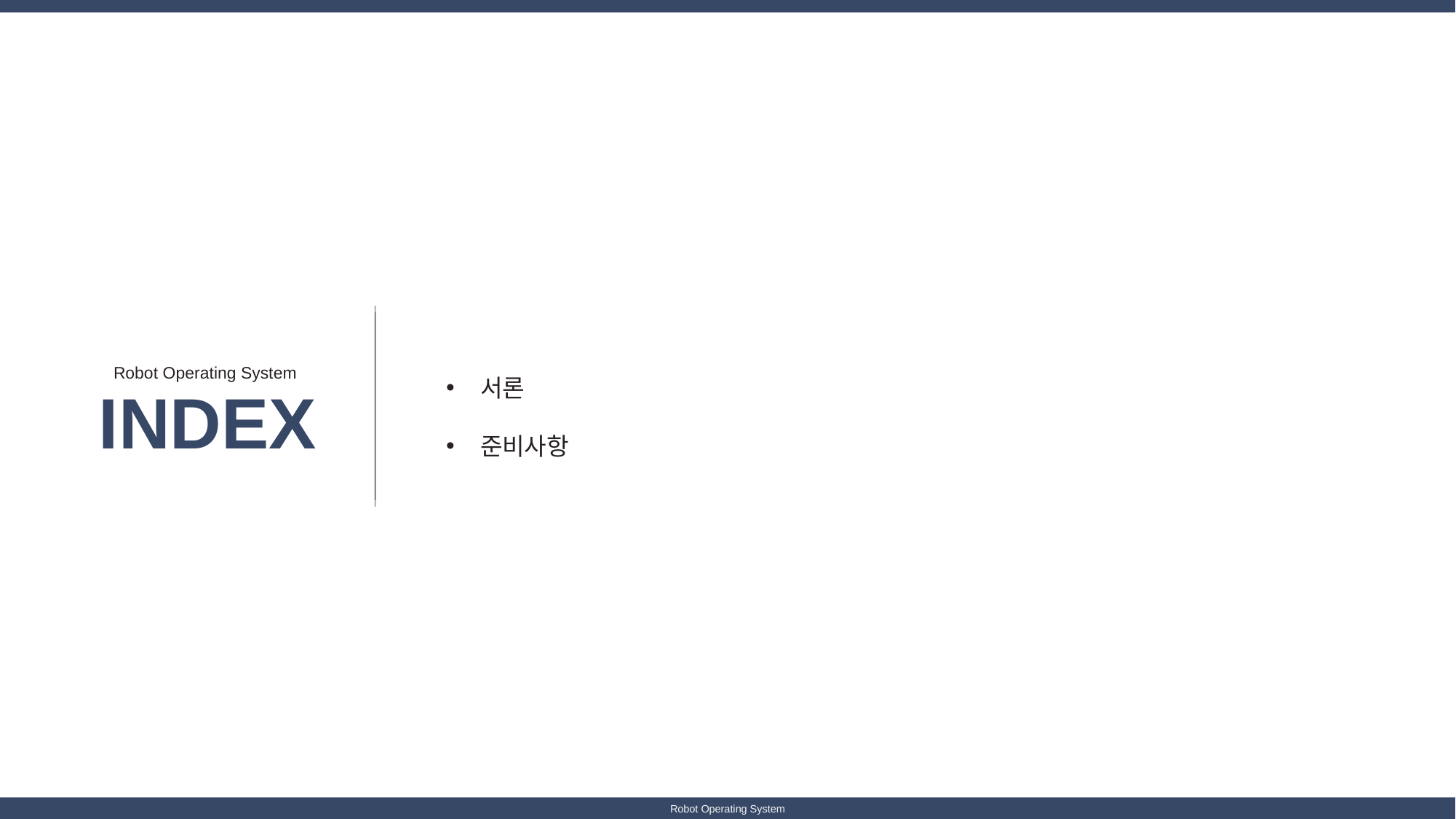

서론
준비사항
Robot Operating System
INDEX
Robot Operating System